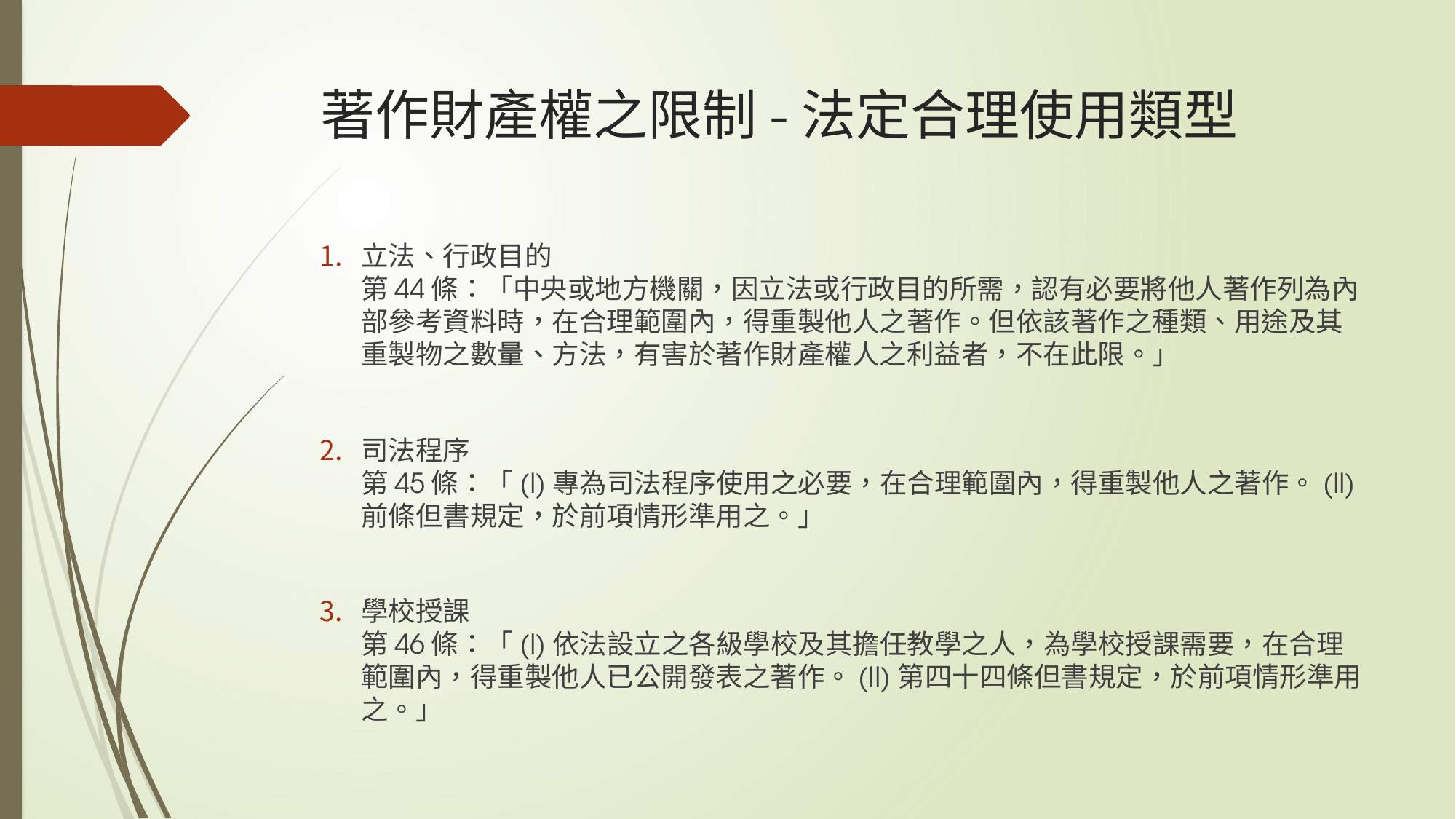

# 著作財產權之限制-法定合理使用類型
立法、行政目的
第44條：「中央或地方機關，因立法或行政目的所需，認有必要將他人著作列為內部參考資料時，在合理範圍內，得重製他人之著作。但依該著作之種類、用途及其重製物之數量、方法，有害於著作財產權人之利益者，不在此限。」

司法程序
第45條：「(I)專為司法程序使用之必要，在合理範圍內，得重製他人之著作。(II)前條但書規定，於前項情形準用之。」

學校授課
第46條：「(I)依法設立之各級學校及其擔任教學之人，為學校授課需要，在合理範圍內，得重製他人已公開發表之著作。(II)第四十四條但書規定，於前項情形準用之。」